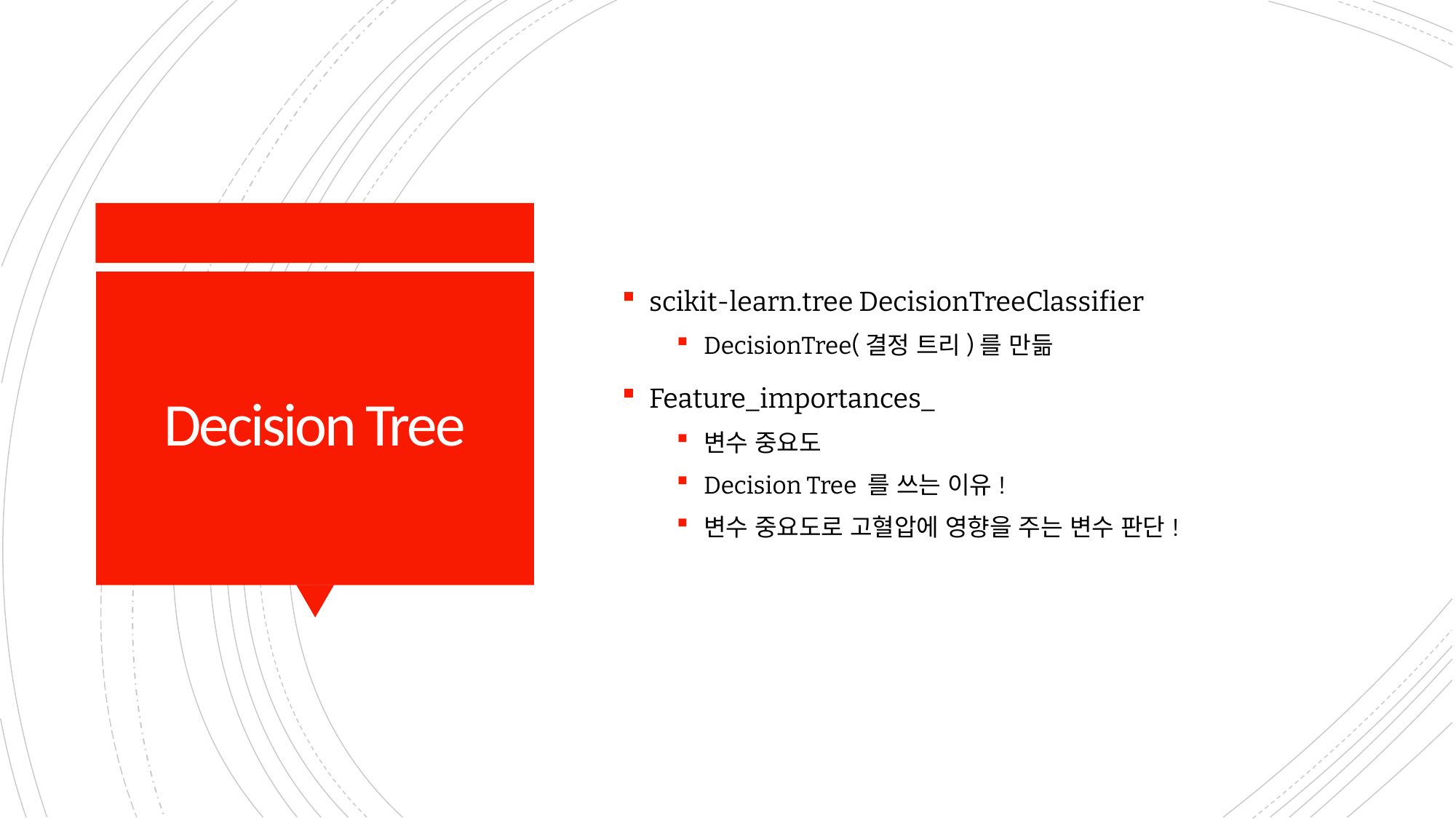

scikit-learn.tree DecisionTreeClassifier
DecisionTree(결정 트리)를 만듦
Feature_importances_
변수 중요도
Decision Tree 를 쓰는 이유!
변수 중요도로 고혈압에 영향을 주는 변수 판단!
# Decision Tree